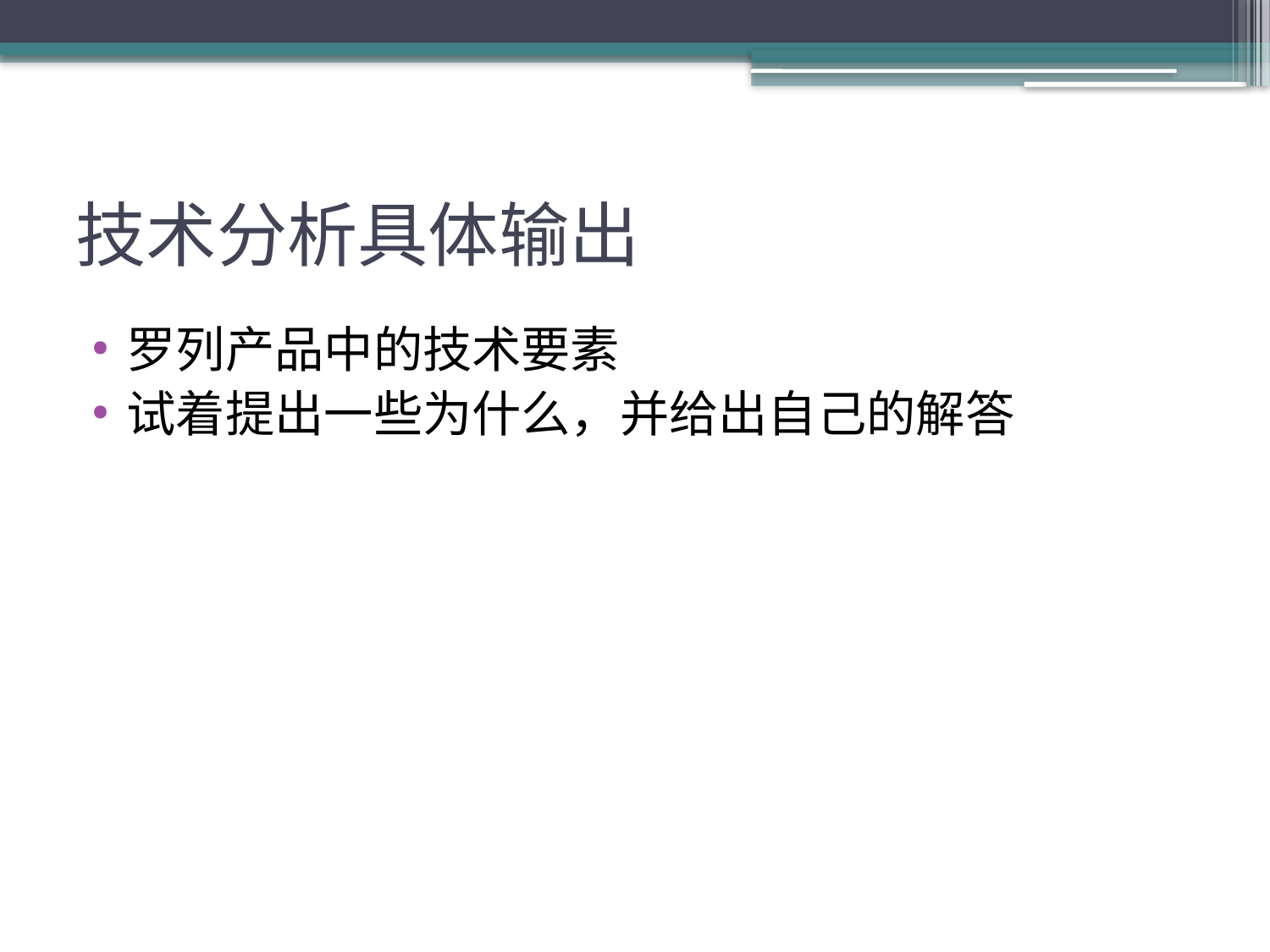

# 技术分析具体输出
罗列产品中的技术要素
试着提出一些为什么，并给出自己的解答